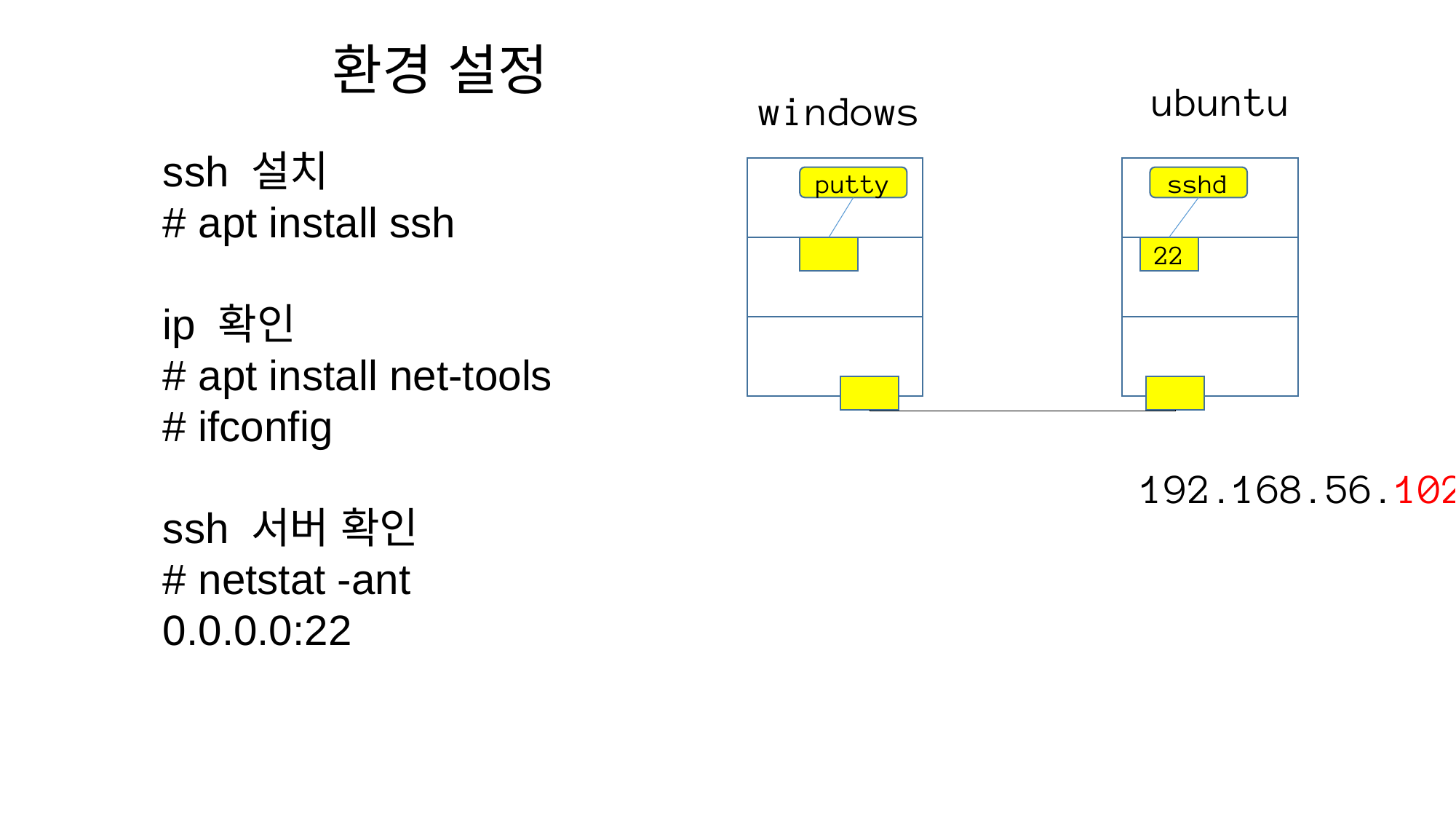

환경 설정
ubuntu
windows
ssh 설치
# apt install ssh

ip 확인
# apt install net-tools
# ifconfig

ssh 서버 확인
# netstat -ant
0.0.0.0:22

putty
sshd

22

192.168.56.102